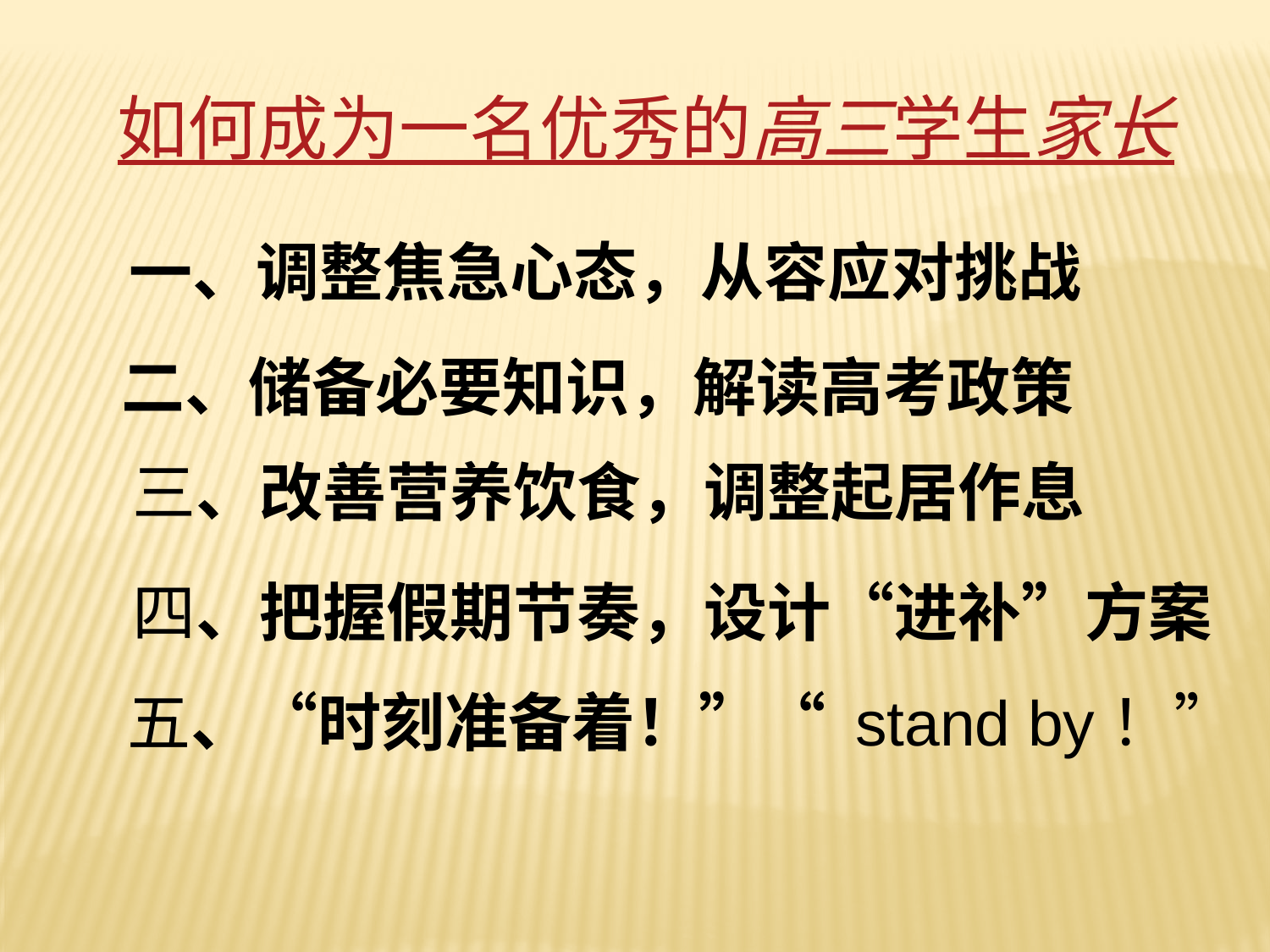

如何成为一名优秀的高三学生家长
一、调整焦急心态，从容应对挑战
　二、储备必要知识，解读高考政策
　三、改善营养饮食，调整起居作息
　四、把握假期节奏，设计“进补”方案
　五、“时刻准备着！”“ stand by！”